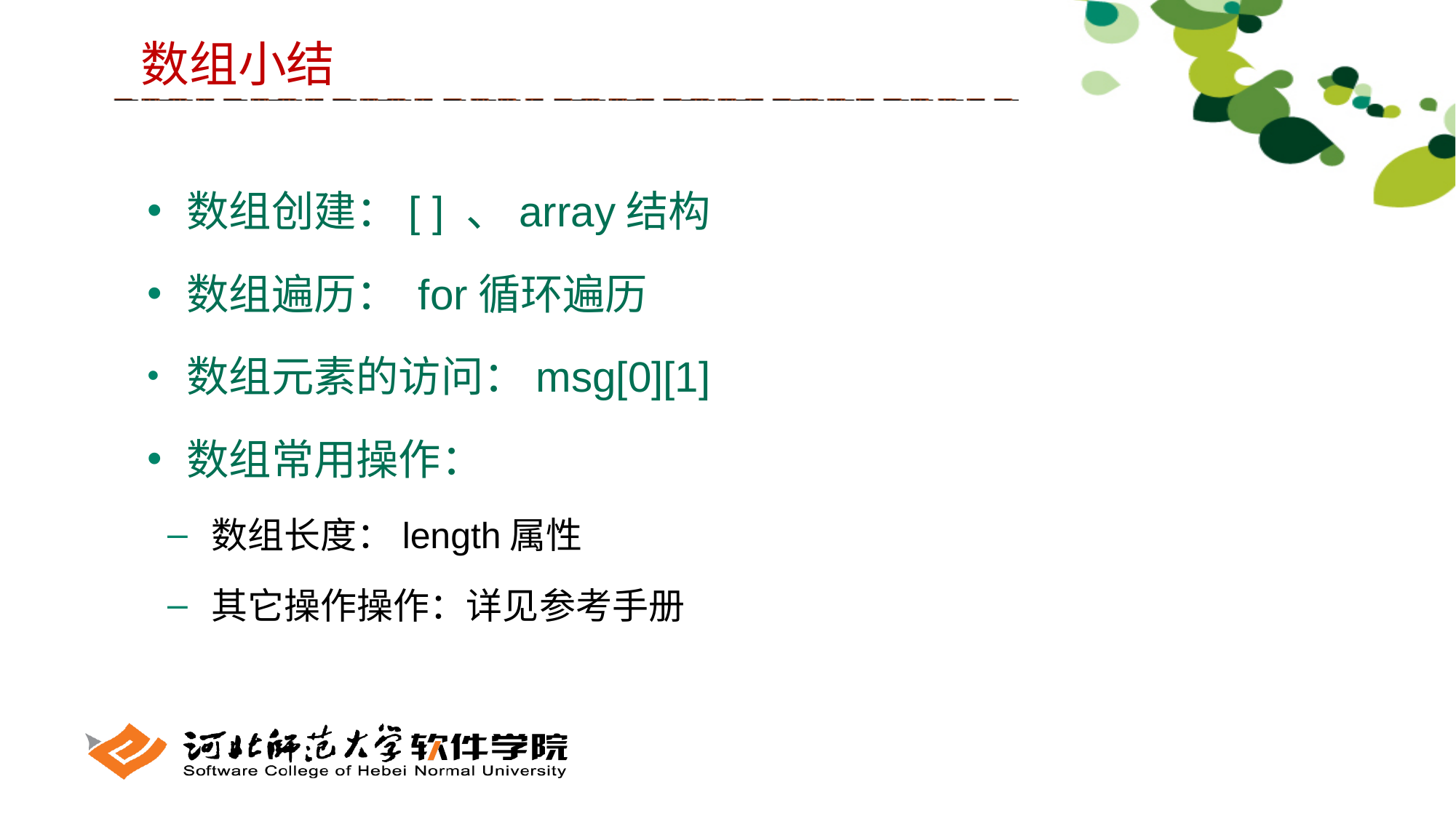

数组小结
 数组创建：[ ] 、array结构
 数组遍历： for循环遍历
 数组元素的访问：msg[0][1]
 数组常用操作：
 数组长度：length属性
 其它操作操作：详见参考手册